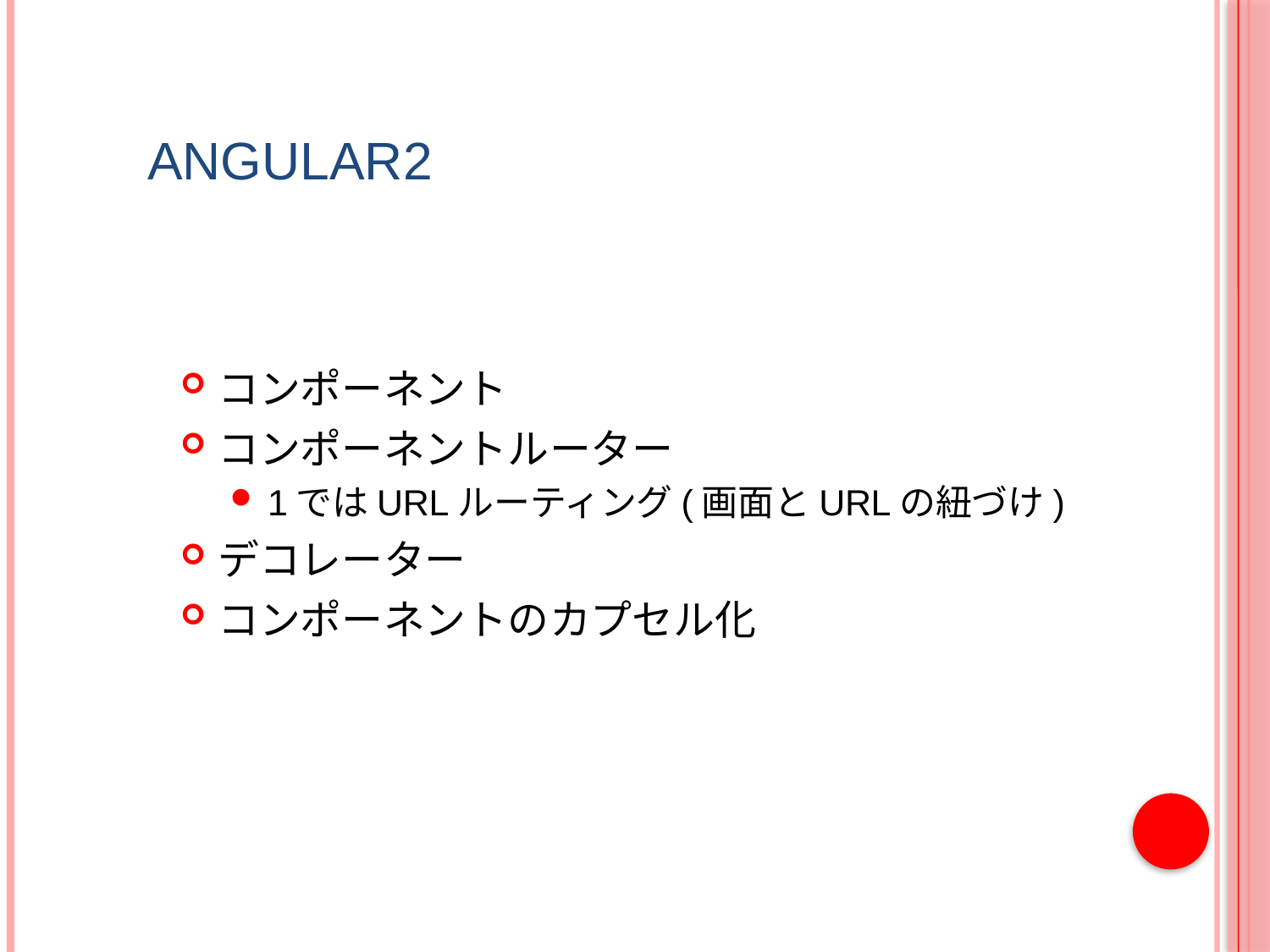

# Angular2
コンポーネント
コンポーネントルーター
1ではURLルーティング(画面とURLの紐づけ)
デコレーター
コンポーネントのカプセル化